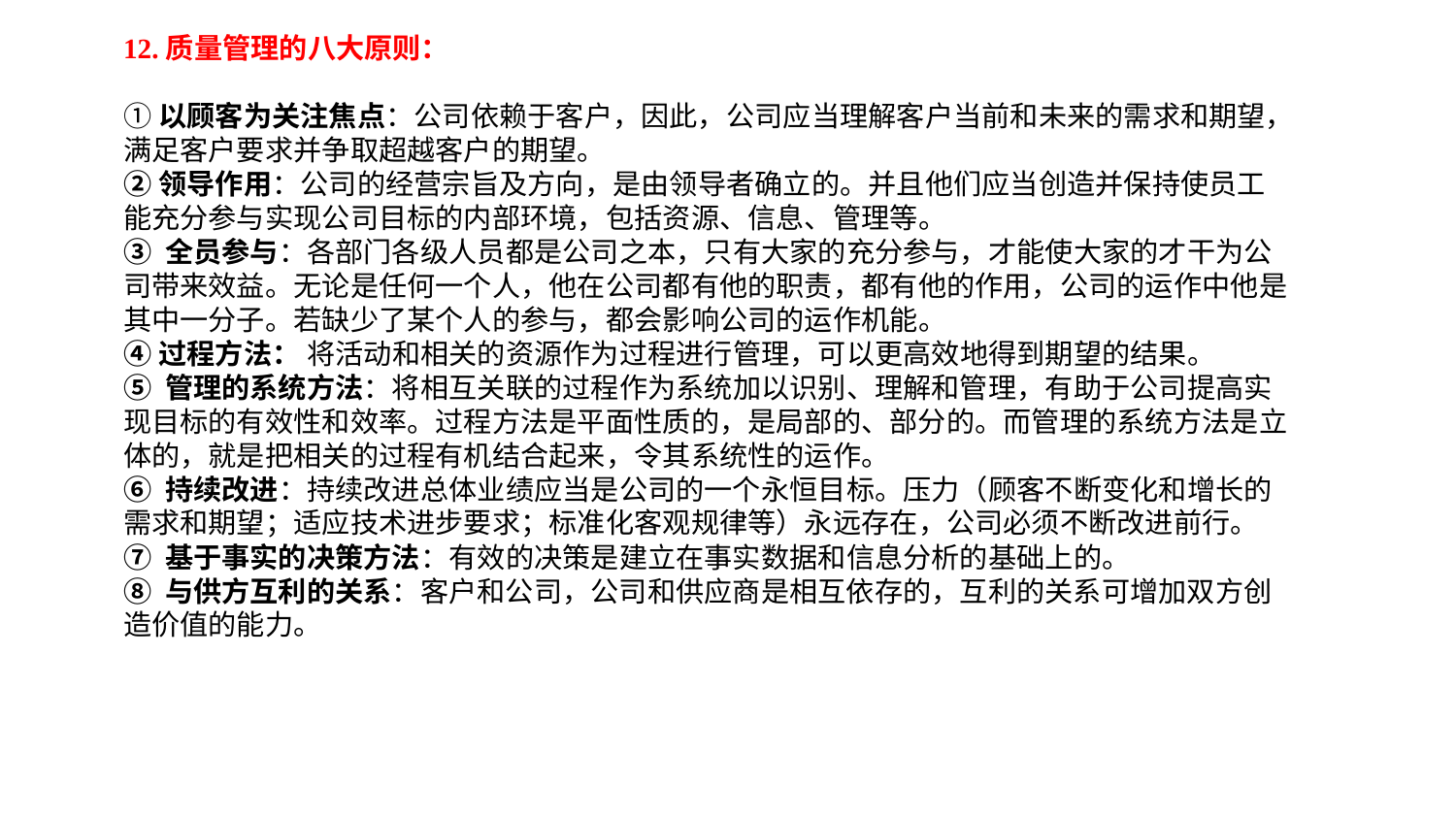

12.质量管理的八大原则：

①以顾客为关注焦点：公司依赖于客户，因此，公司应当理解客户当前和未来的需求和期望，满足客户要求并争取超越客户的期望。
②领导作用：公司的经营宗旨及方向，是由领导者确立的。并且他们应当创造并保持使员工能充分参与实现公司目标的内部环境，包括资源、信息、管理等。
③ 全员参与：各部门各级人员都是公司之本，只有大家的充分参与，才能使大家的才干为公司带来效益。无论是任何一个人，他在公司都有他的职责，都有他的作用，公司的运作中他是其中一分子。若缺少了某个人的参与，都会影响公司的运作机能。
④过程方法： 将活动和相关的资源作为过程进行管理，可以更高效地得到期望的结果。
⑤ 管理的系统方法：将相互关联的过程作为系统加以识别、理解和管理，有助于公司提高实现目标的有效性和效率。过程方法是平面性质的，是局部的、部分的。而管理的系统方法是立体的，就是把相关的过程有机结合起来，令其系统性的运作。
⑥ 持续改进：持续改进总体业绩应当是公司的一个永恒目标。压力（顾客不断变化和增长的需求和期望；适应技术进步要求；标准化客观规律等）永远存在，公司必须不断改进前行。
⑦ 基于事实的决策方法：有效的决策是建立在事实数据和信息分析的基础上的。
⑧ 与供方互利的关系：客户和公司，公司和供应商是相互依存的，互利的关系可增加双方创造价值的能力。